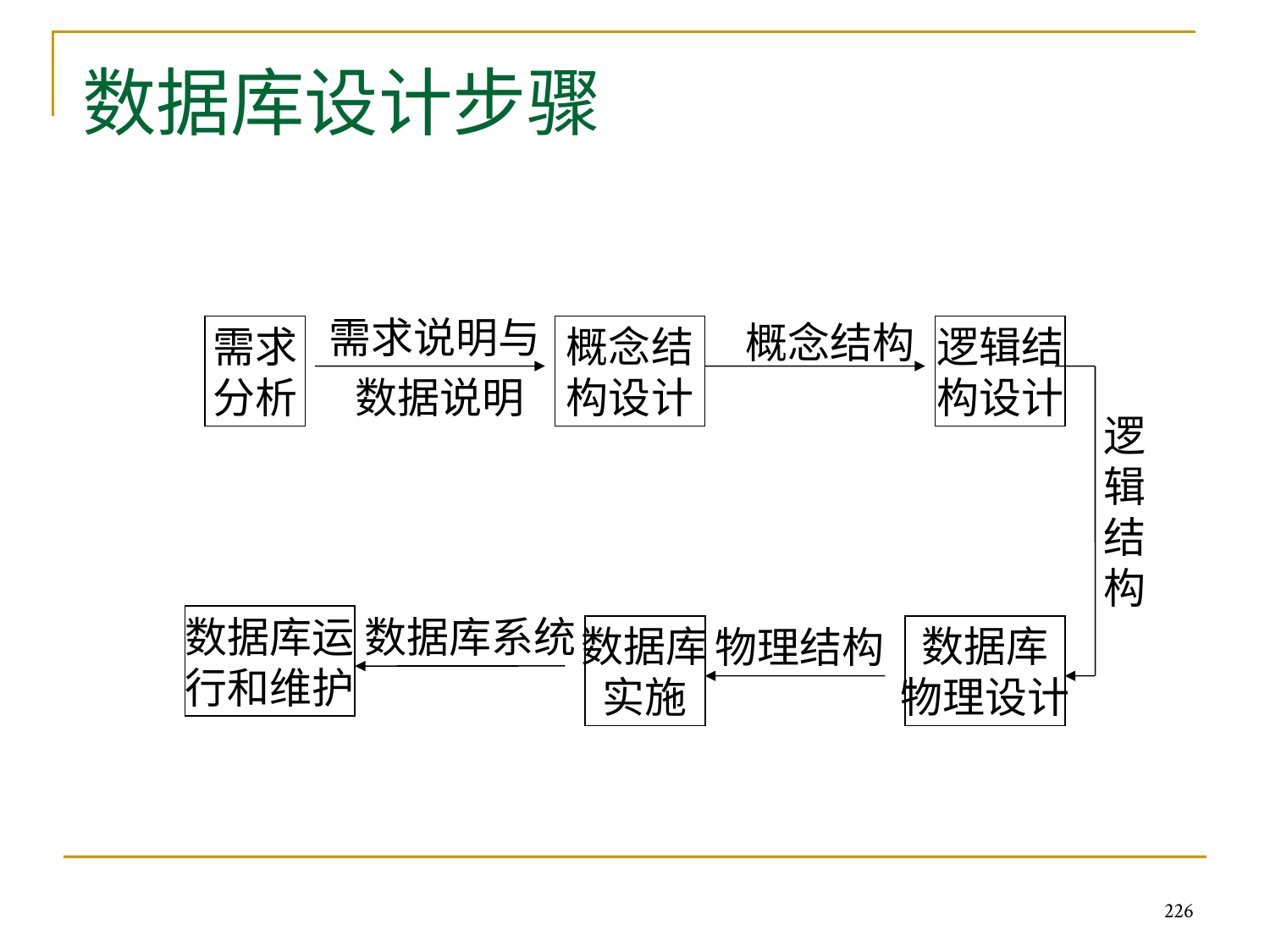

数据库设计步骤
需求
分析
需求说明与
概念结
构设计
概念结构
逻辑结
构设计

数据说明
逻
辑
结
构
数据库运
行和维护
数据库系统
数据库
实施
数据库
物理设计
 物理结构

226